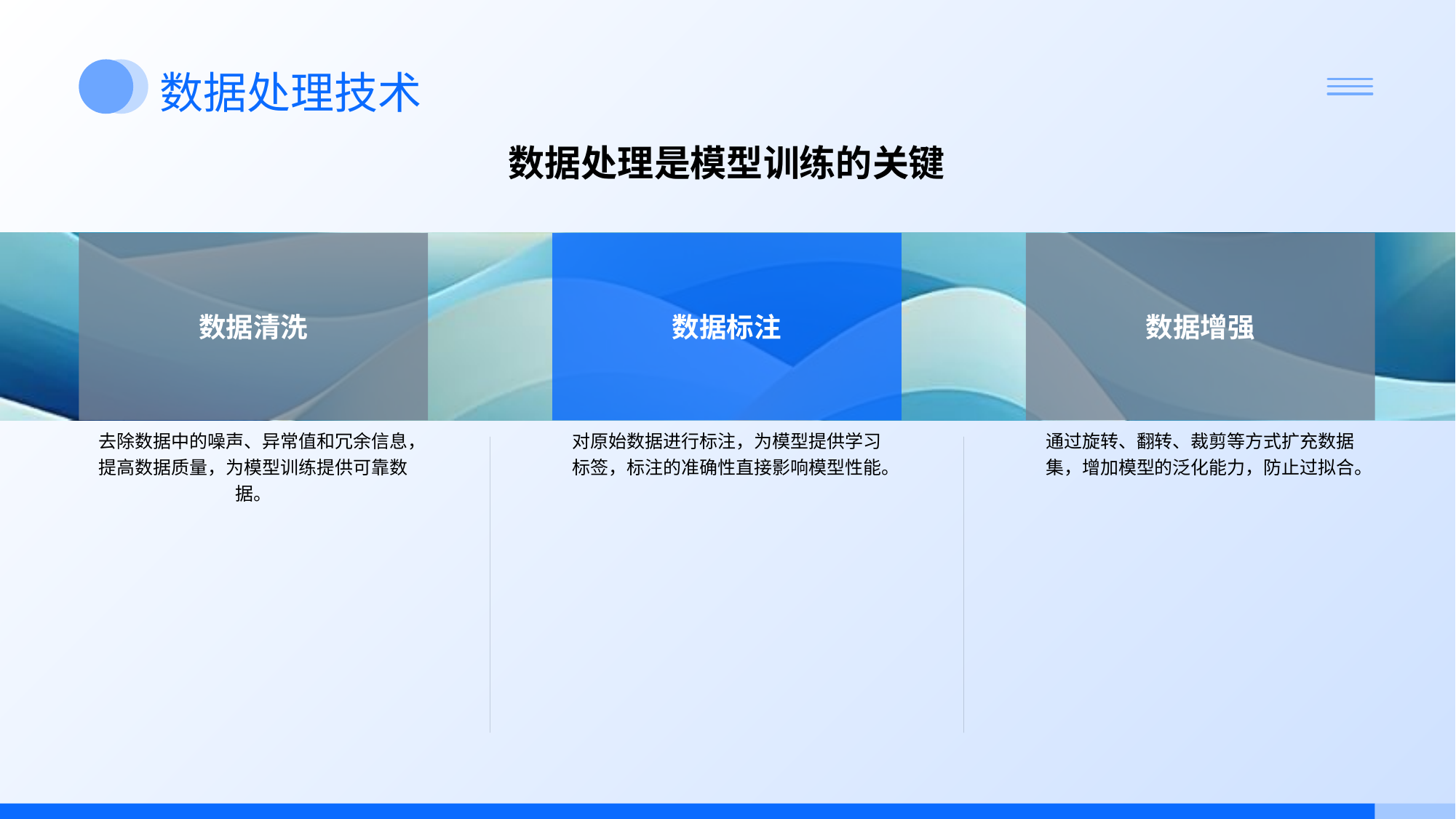

# 数据处理技术
数据处理是模型训练的关键

数据清洗
去除数据中的噪声、异常值和冗余信息，提高数据质量，为模型训练提供可靠数据。
数据标注
对原始数据进行标注，为模型提供学习标签，标注的准确性直接影响模型性能。
数据增强
通过旋转、翻转、裁剪等方式扩充数据集，增加模型的泛化能力，防止过拟合。